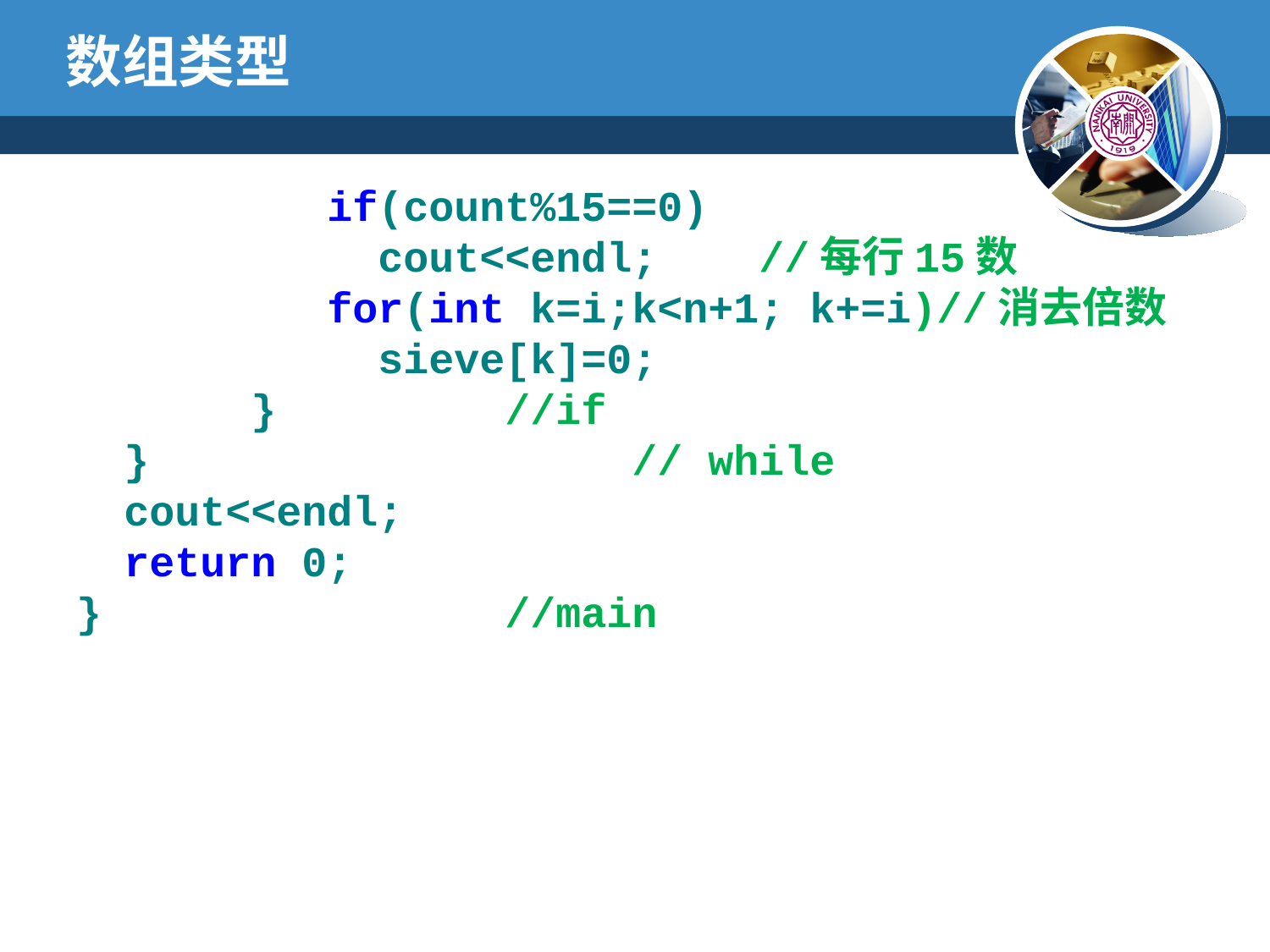

# 数组类型
		   if(count%15==0)
			cout<<endl;	//每行15数
     	   for(int k=i;k<n+1; k+=i)//消去倍数
			sieve[k]=0;
		}   		//if
	}				// while
 	cout<<endl;
	return 0;
}				//main